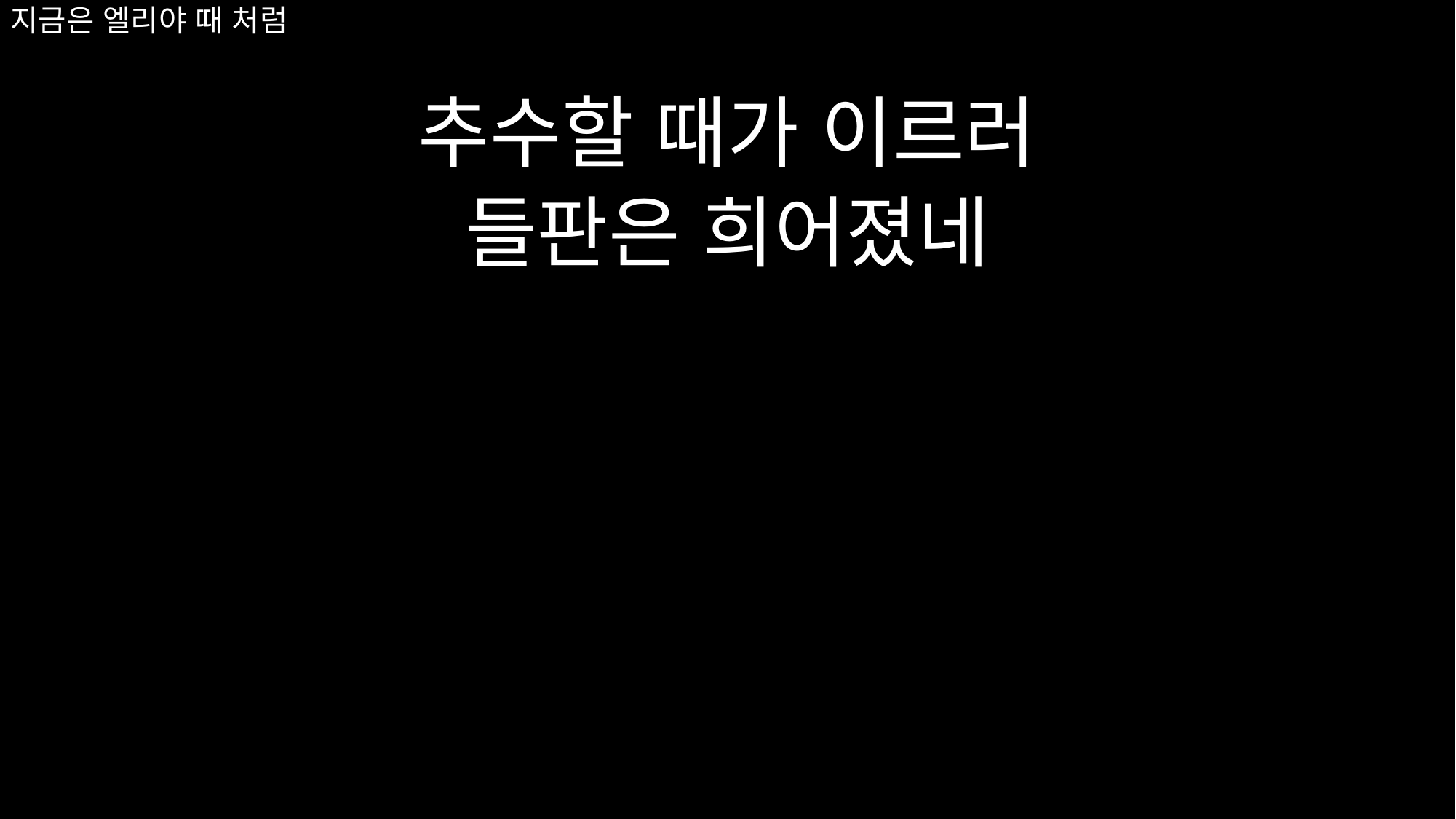

# 지금은 엘리야 때 처럼
추수할 때가 이르러
들판은 희어졌네